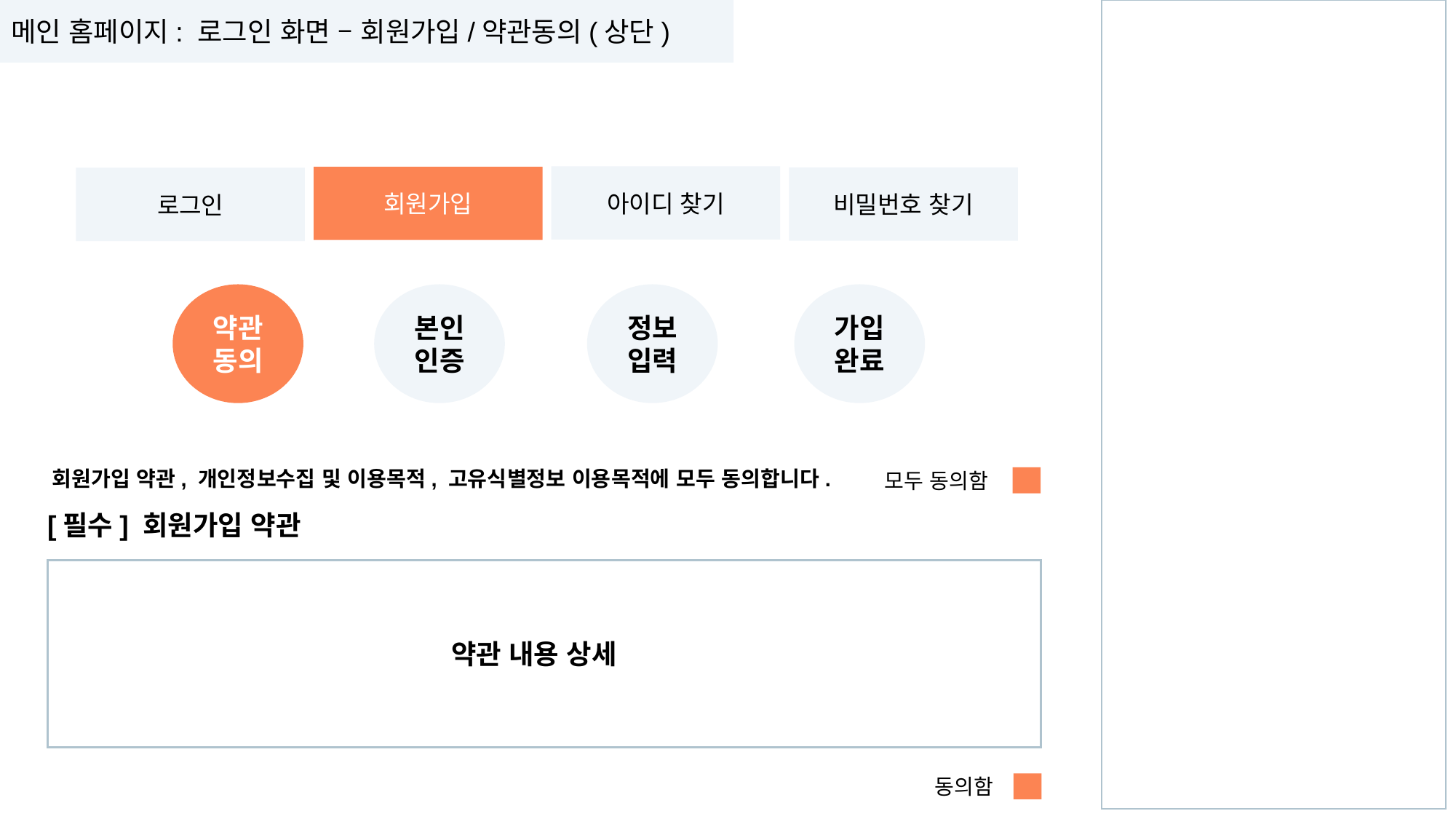

메인 홈페이지: 로그인 화면 – 회원가입/약관동의(상단)

아이디 찾기
회원가입
비밀번호 찾기
로그인
가입
완료
약관동의
정보입력
본인인증
회원가입 약관, 개인정보수집 및 이용목적, 고유식별정보 이용목적에 모두 동의합니다.
모두 동의함

[필수] 회원가입 약관

약관 내용 상세
동의함